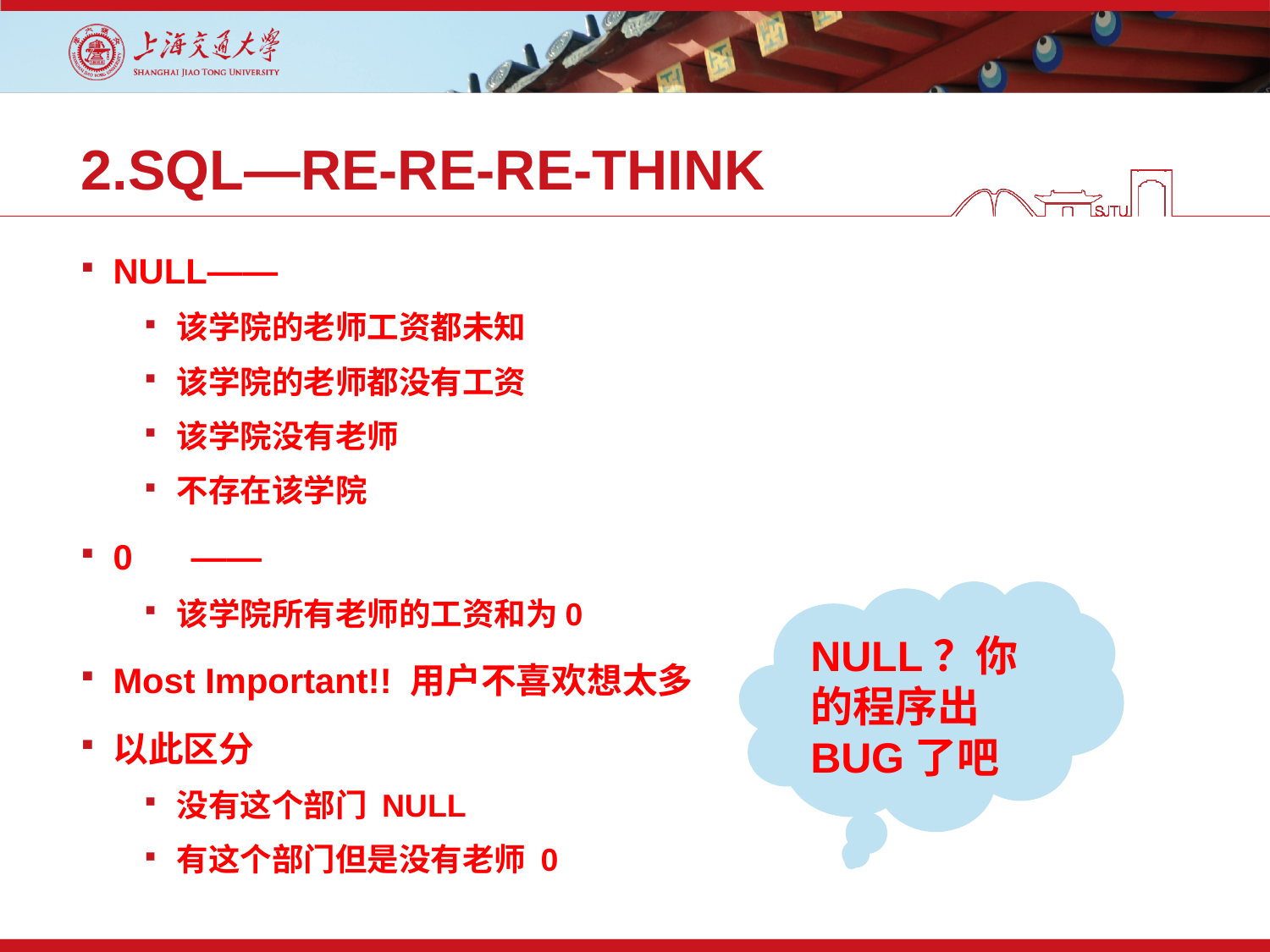

# 2.SQL—RE-RE-RE-THINK
NULL——
该学院的老师工资都未知
该学院的老师都没有工资
该学院没有老师
不存在该学院
0      ——
该学院所有老师的工资和为0
Most Important!! 用户不喜欢想太多
以此区分
没有这个部门 NULL
有这个部门但是没有老师 0

NULL？你的程序出BUG了吧